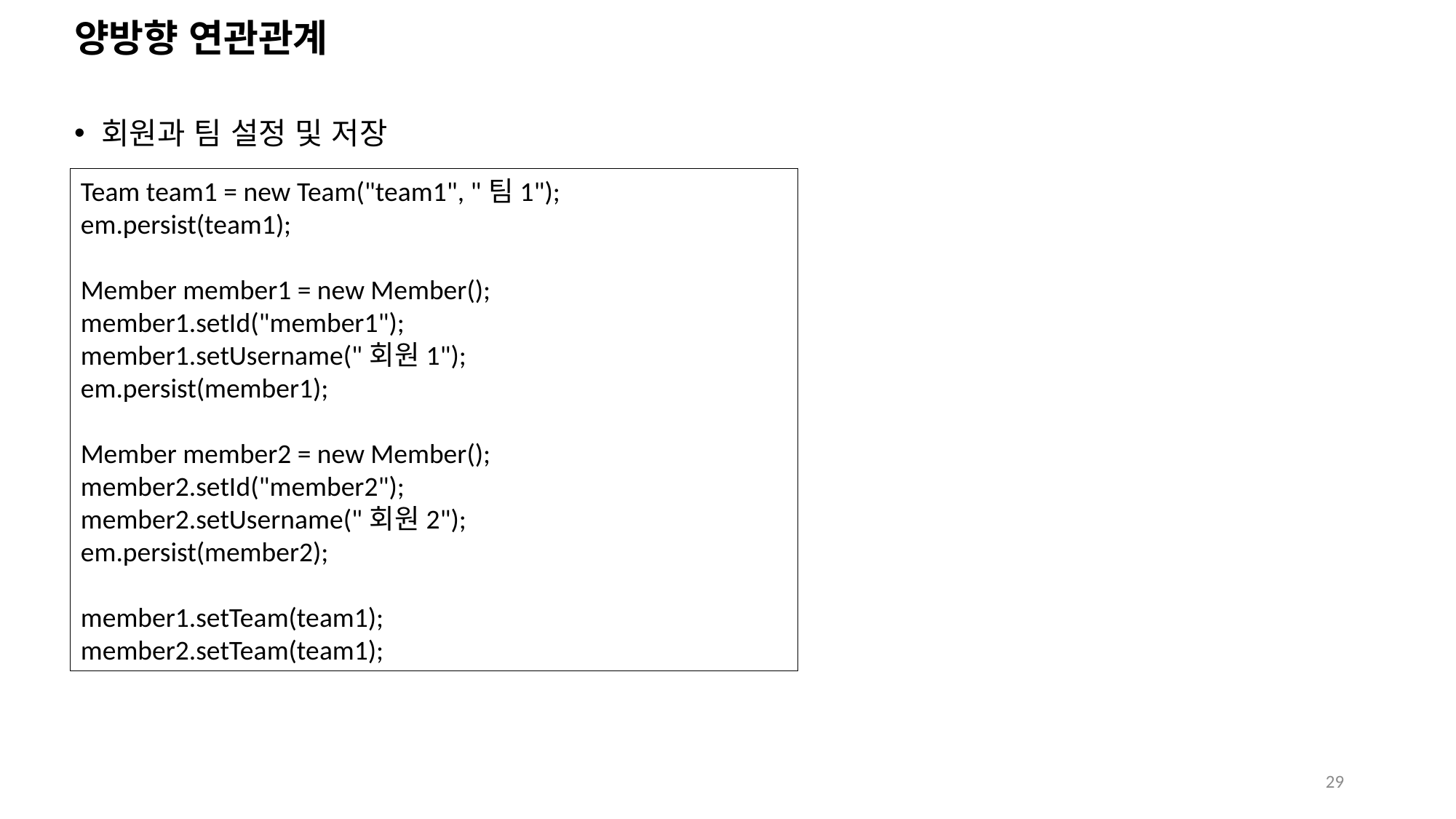

# 양방향 연관관계
회원과 팀 설정 및 저장
Team team1 = new Team("team1", "팀1");
em.persist(team1);

Member member1 = new Member();
member1.setId("member1");
member1.setUsername("회원1");
em.persist(member1);

Member member2 = new Member();
member2.setId("member2");
member2.setUsername("회원2");
em.persist(member2);

member1.setTeam(team1);
member2.setTeam(team1);
29